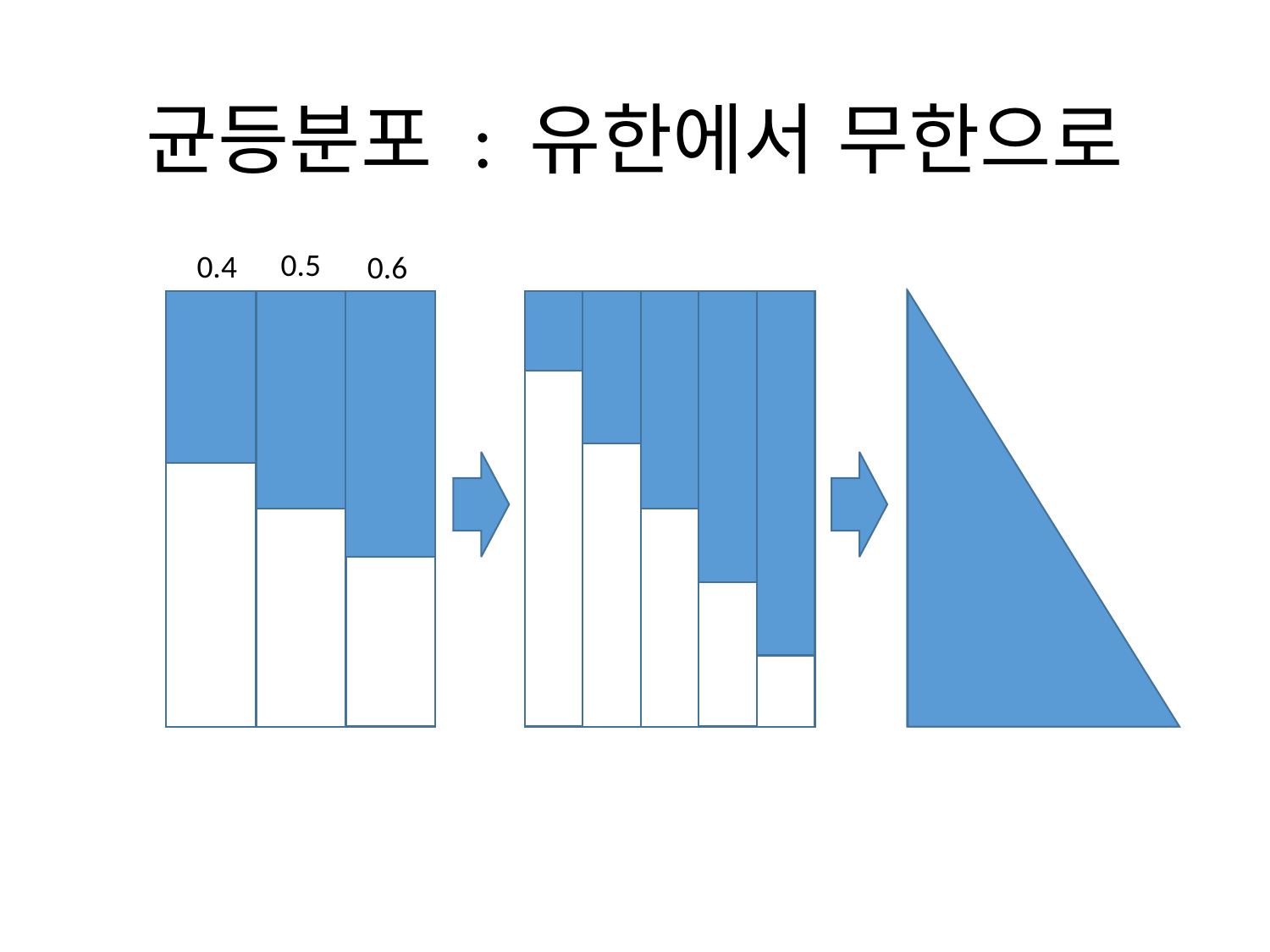

# 균등분포 : 유한에서 무한으로
0.5
0.4
0.6